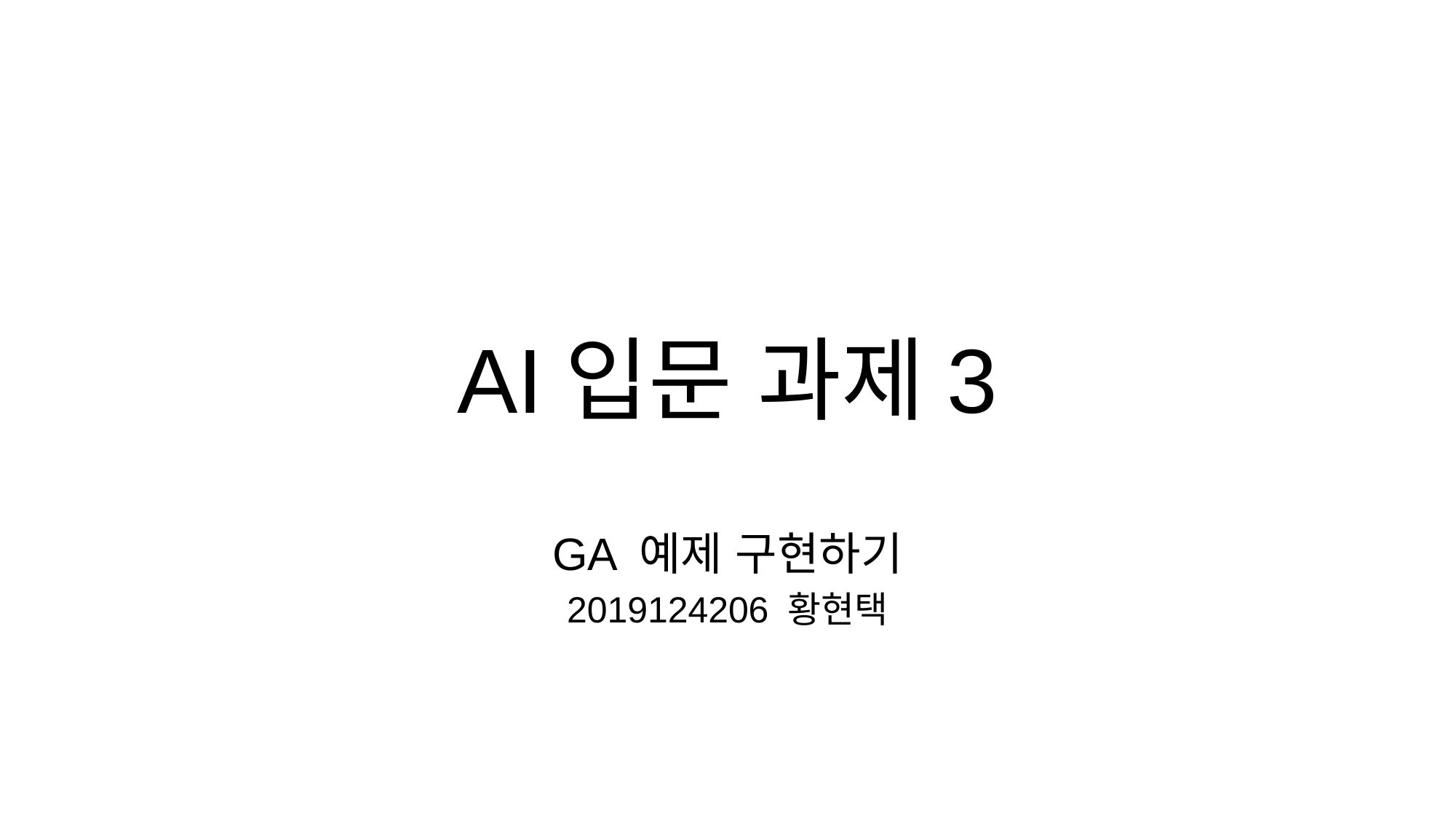

# AI입문 과제3 GA 예제 구현하기
2019124206 황현택